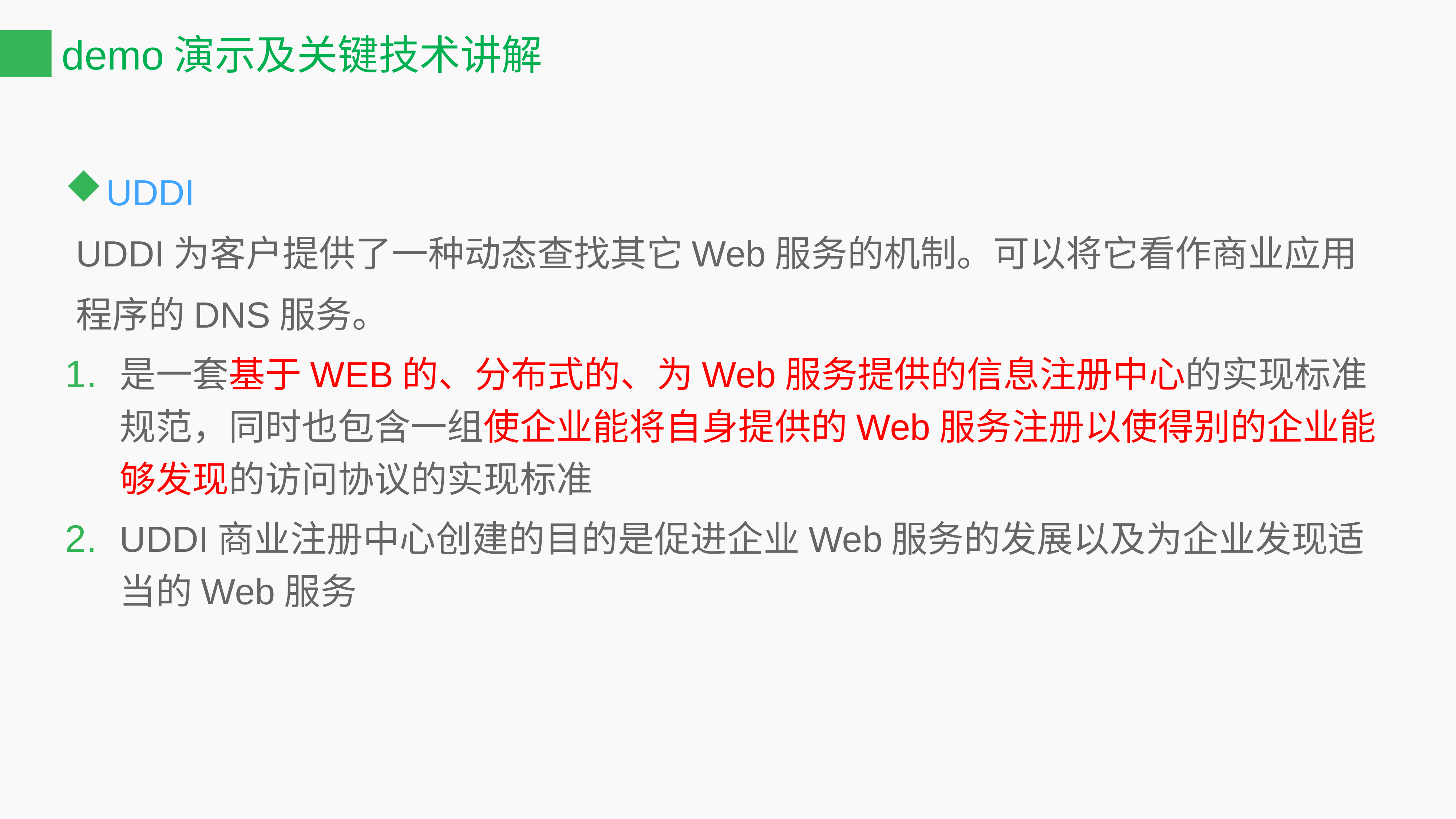

# demo演示及关键技术讲解
UDDI
UDDI为客户提供了一种动态查找其它Web服务的机制。可以将它看作商业应用程序的DNS服务。
是一套基于WEB的、分布式的、为Web服务提供的信息注册中心的实现标准规范，同时也包含一组使企业能将自身提供的Web服务注册以使得别的企业能够发现的访问协议的实现标准
UDDI商业注册中心创建的目的是促进企业Web服务的发展以及为企业发现适当的Web服务